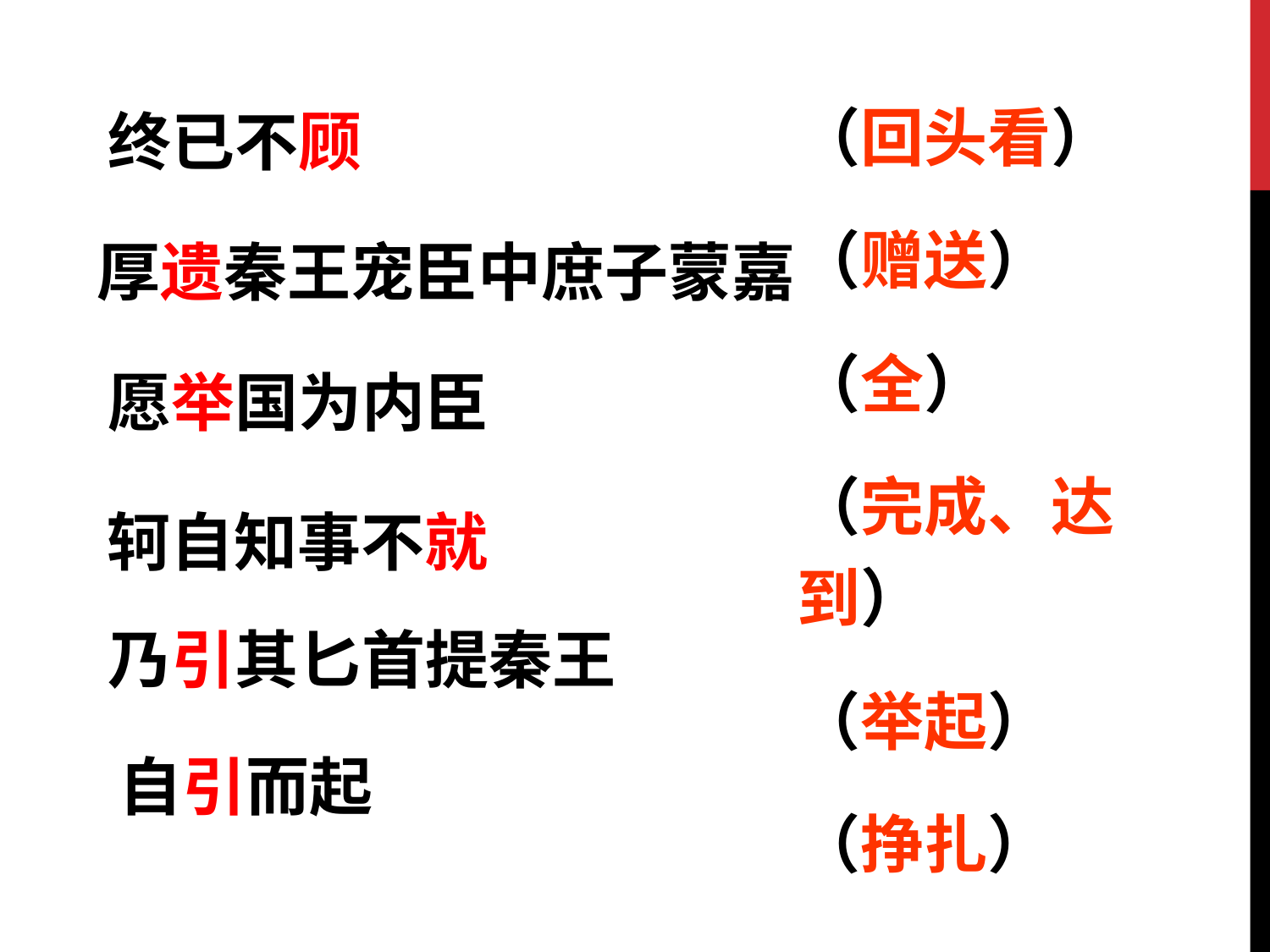

（回头看）
（赠送）
（全）
（完成、达到）
（举起）
（挣扎）

终已不顾
厚遗秦王宠臣中庶子蒙嘉
愿举国为内臣
轲自知事不就

乃引其匕首提秦王
自引而起